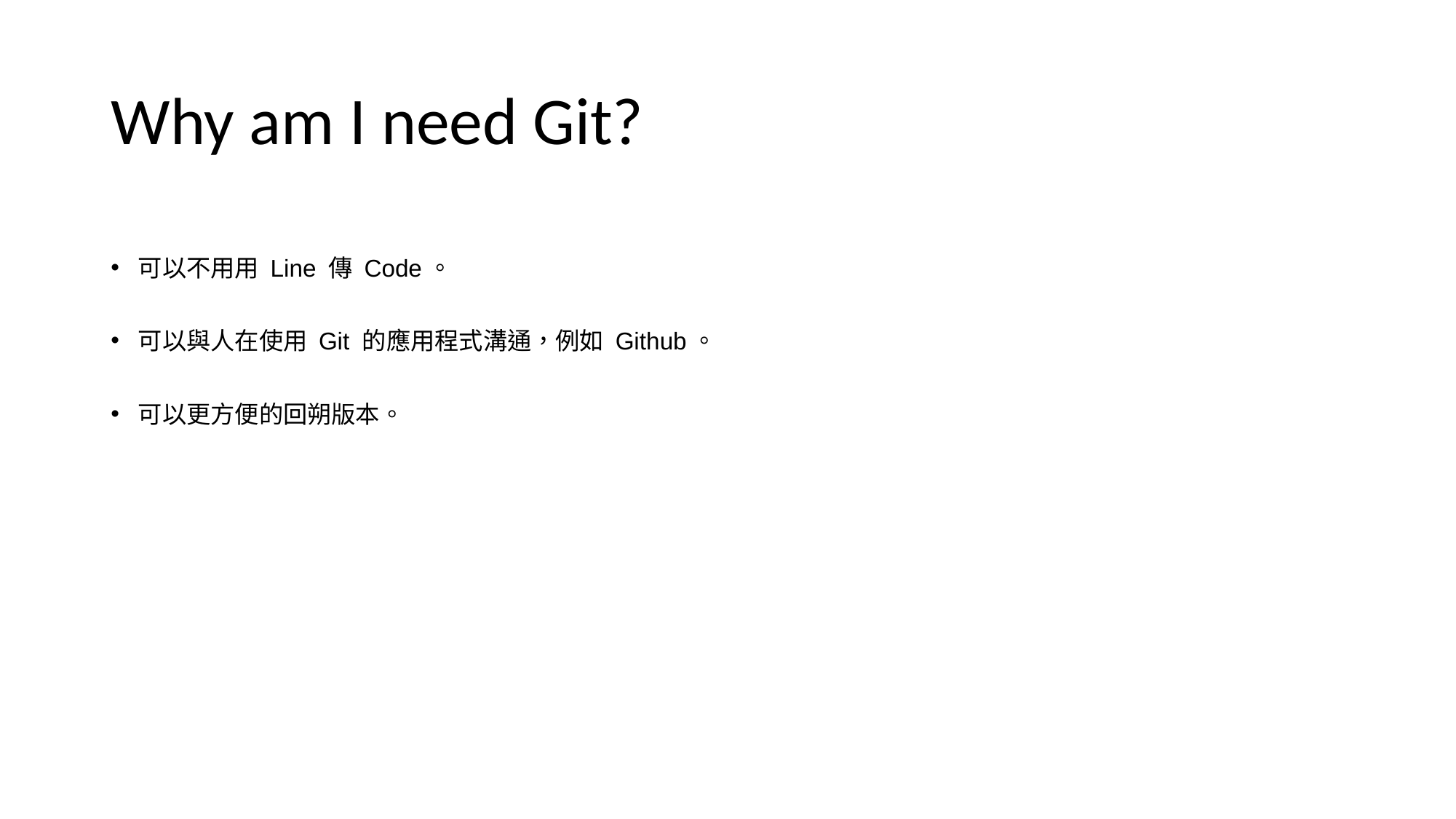

# Why am I need Git?
可以不用用 Line 傳 Code。
可以與人在使用 Git 的應用程式溝通，例如 Github。
可以更方便的回朔版本。